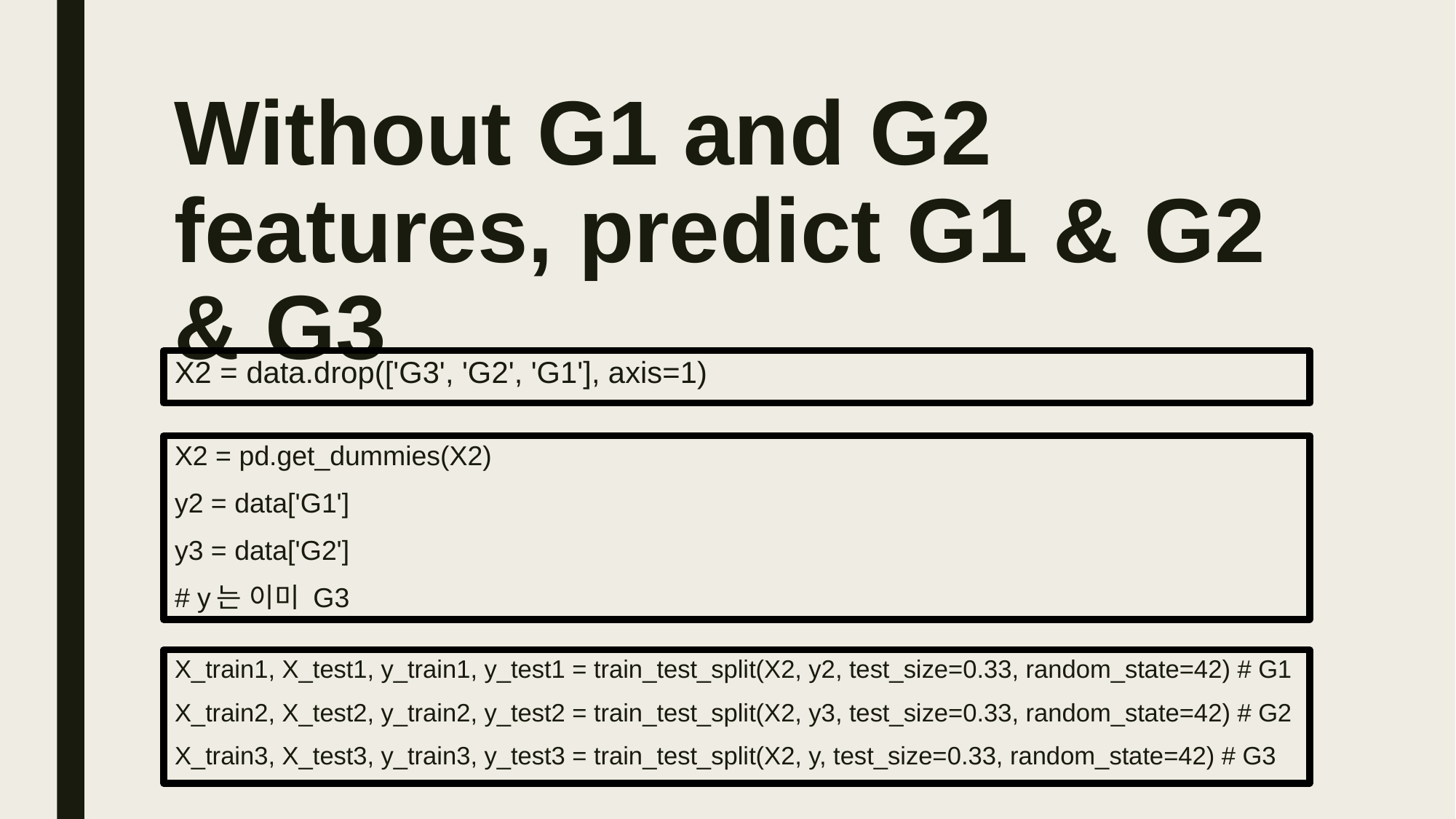

Without G1 and G2 features, predict G1 & G2 & G3
X2 = data.drop(['G3', 'G2', 'G1'], axis=1)
X2 = pd.get_dummies(X2)
y2 = data['G1']
y3 = data['G2']
# y는 이미 G3
X_train1, X_test1, y_train1, y_test1 = train_test_split(X2, y2, test_size=0.33, random_state=42) # G1
X_train2, X_test2, y_train2, y_test2 = train_test_split(X2, y3, test_size=0.33, random_state=42) # G2
X_train3, X_test3, y_train3, y_test3 = train_test_split(X2, y, test_size=0.33, random_state=42) # G3